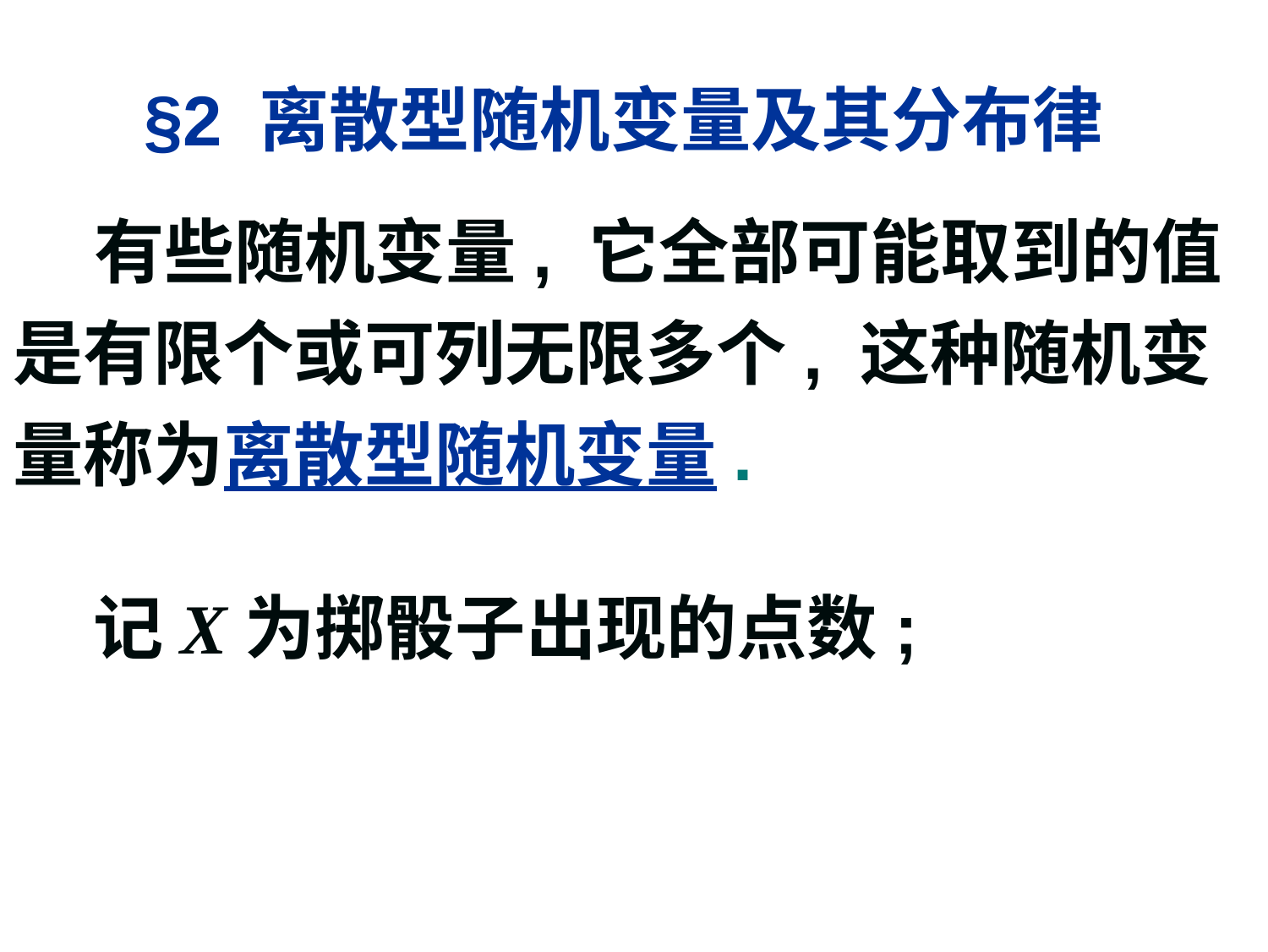

§2 离散型随机变量及其分布律
# 有些随机变量, 它全部可能取到的值是有限个或可列无限多个, 这种随机变量称为离散型随机变量.
    记X为掷骰子出现的点数;